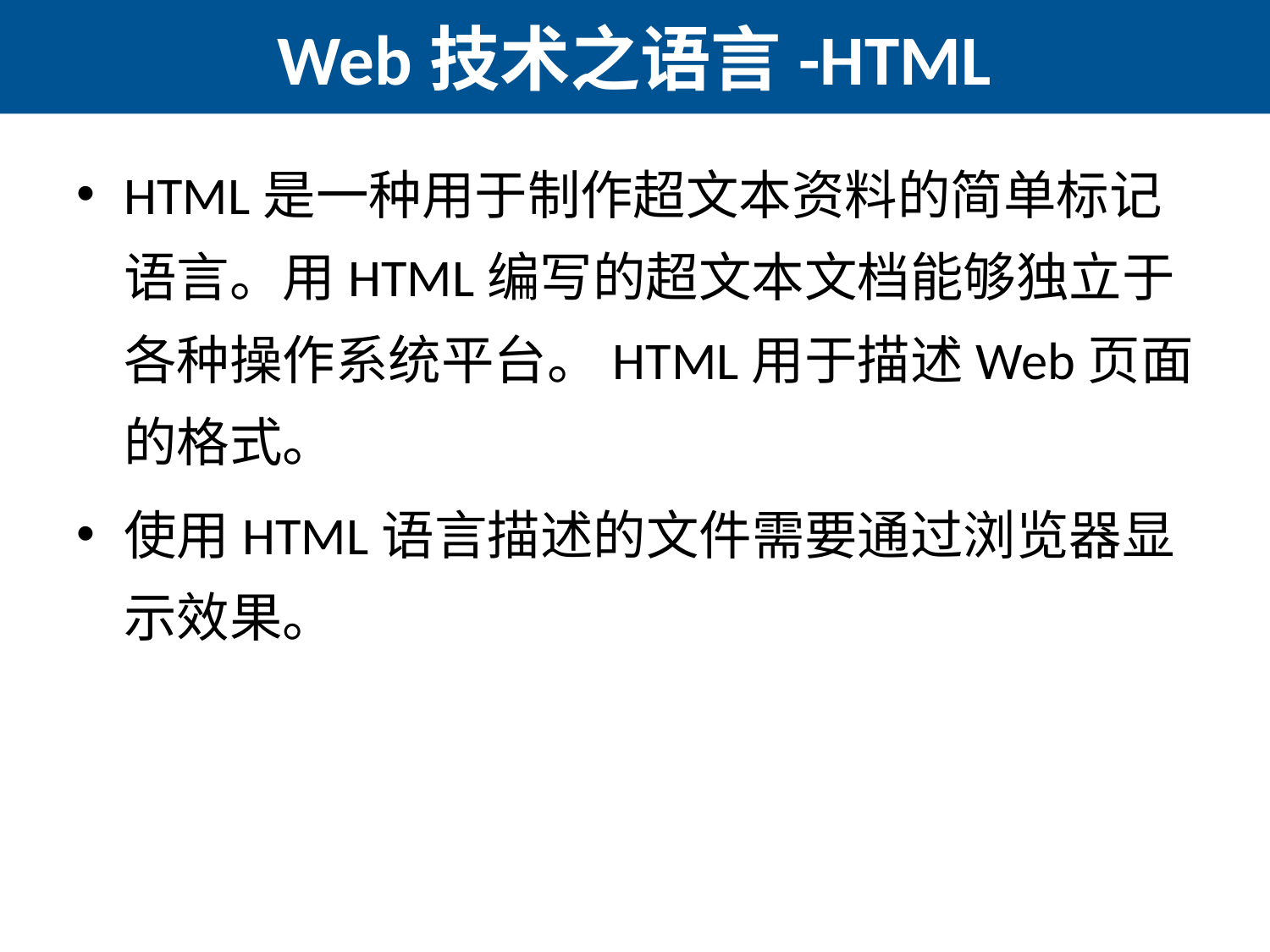

# Web技术之语言-HTML
HTML是一种用于制作超文本资料的简单标记语言。用HTML编写的超文本文档能够独立于各种操作系统平台。HTML用于描述Web页面的格式。
使用HTML语言描述的文件需要通过浏览器显示效果。